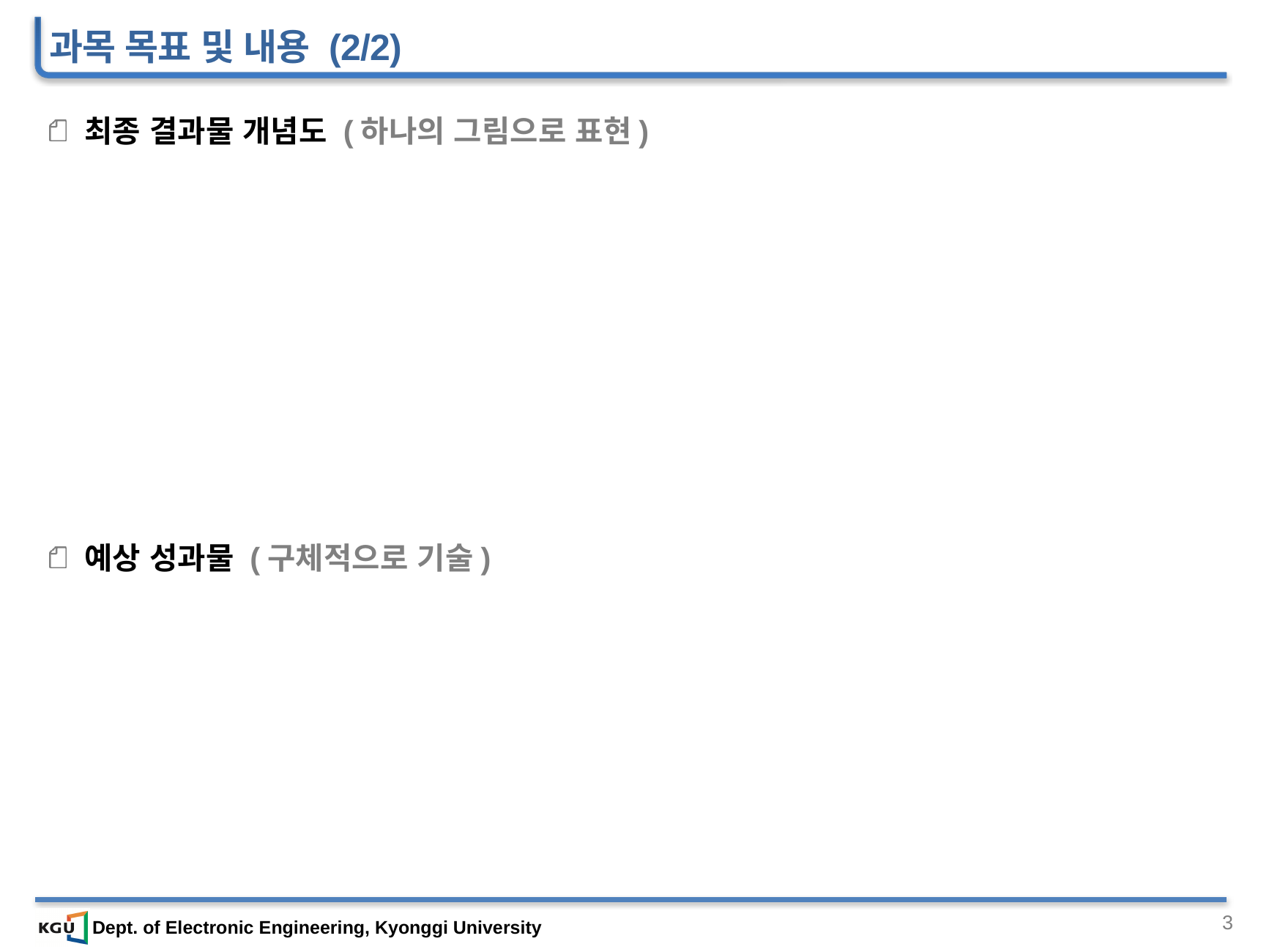

과목 목표 및 내용 (2/2)
최종 결과물 개념도 (하나의 그림으로 표현)

예상 성과물 (구체적으로 기술)